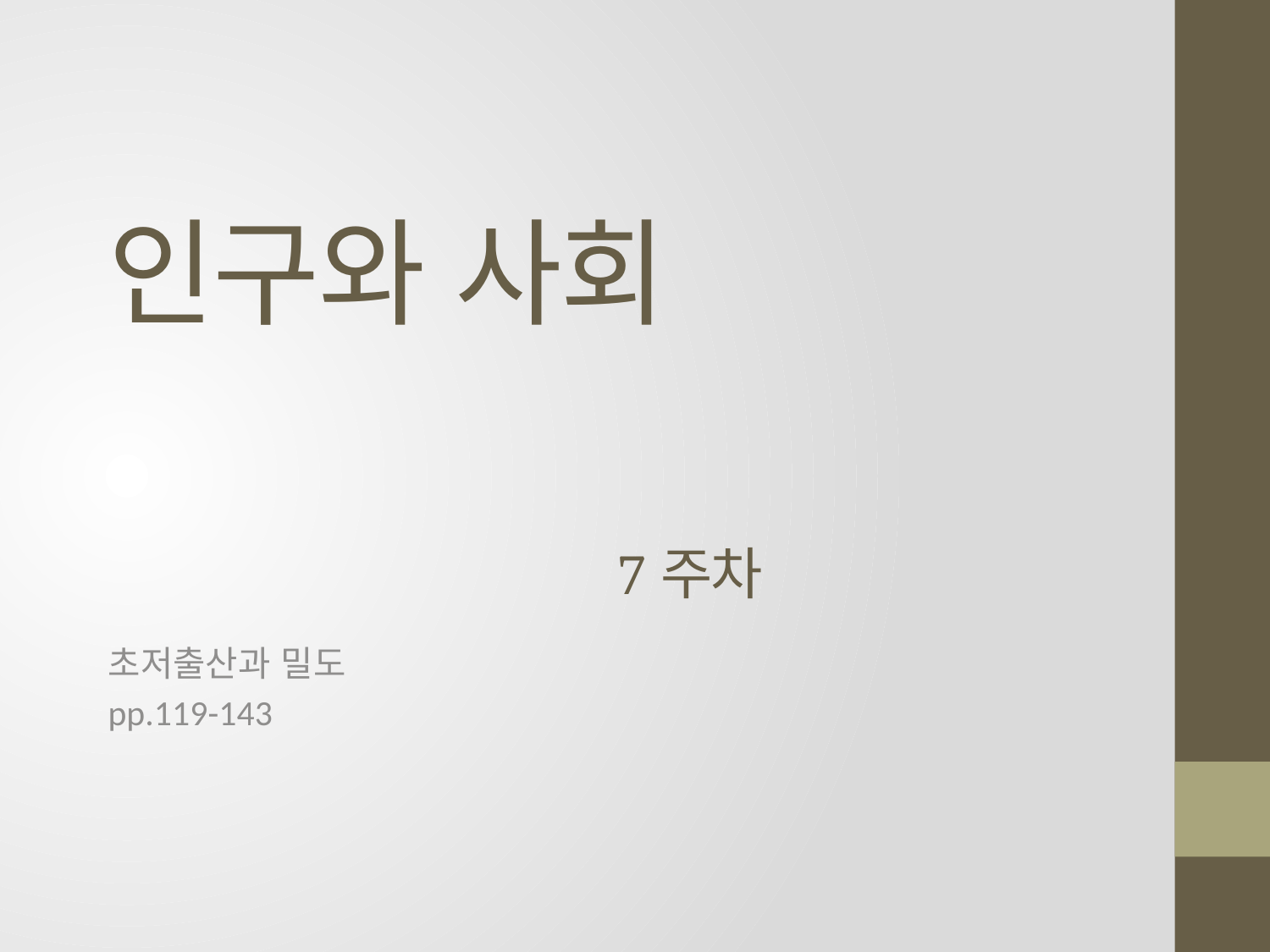

# 인구와 사회 7주차
초저출산과 밀도
pp.119-143